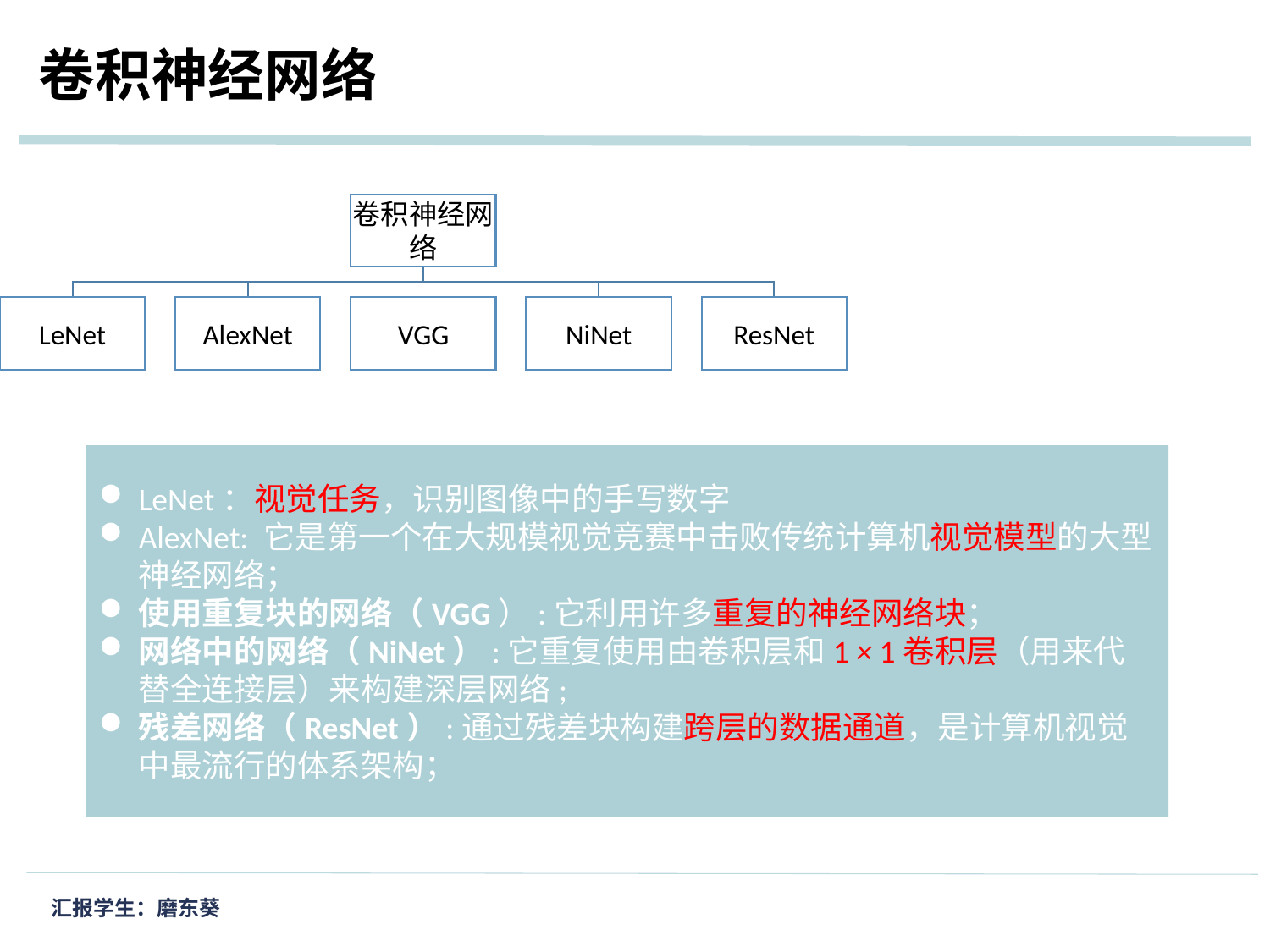

卷积神经网络
LeNet
AlexNet
VGG
NiNet
ResNet
卷积神经网络

LeNet：视觉任务，识别图像中的手写数字
AlexNet: 它是第一个在大规模视觉竞赛中击败传统计算机视觉模型的大型神经网络；
使用重复块的网络（VGG）:它利用许多重复的神经网络块；
网络中的网络（NiNet）:它重复使用由卷积层和1 × 1卷积层（用来代替全连接层）来构建深层网络;
残差网络（ResNet）:通过残差块构建跨层的数据通道，是计算机视觉中最流行的体系架构；
汇报学生：磨东葵
10